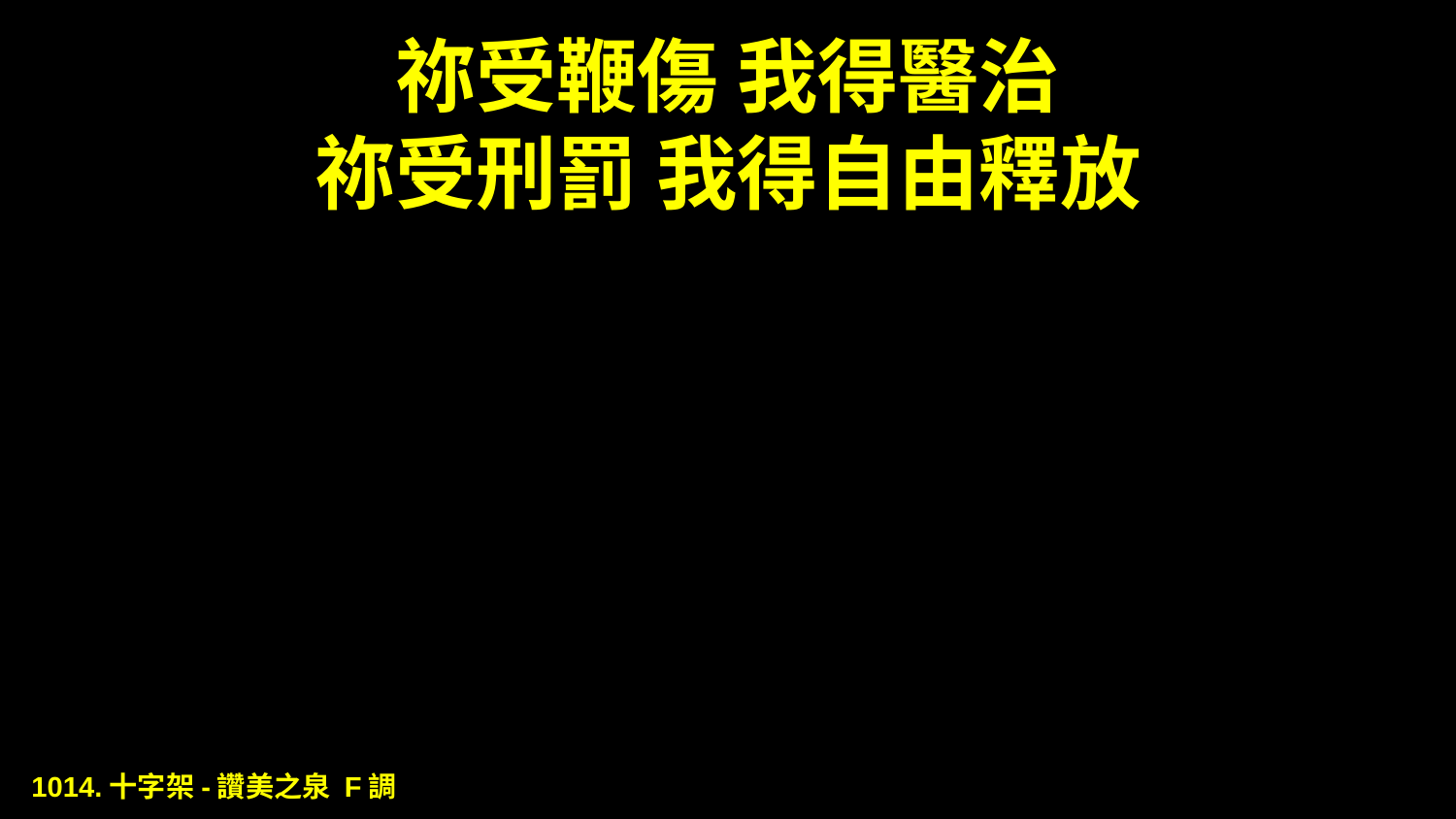

# 祢受鞭傷 我得醫治 祢受刑罰 我得自由釋放
1014.十字架-讚美之泉 F調